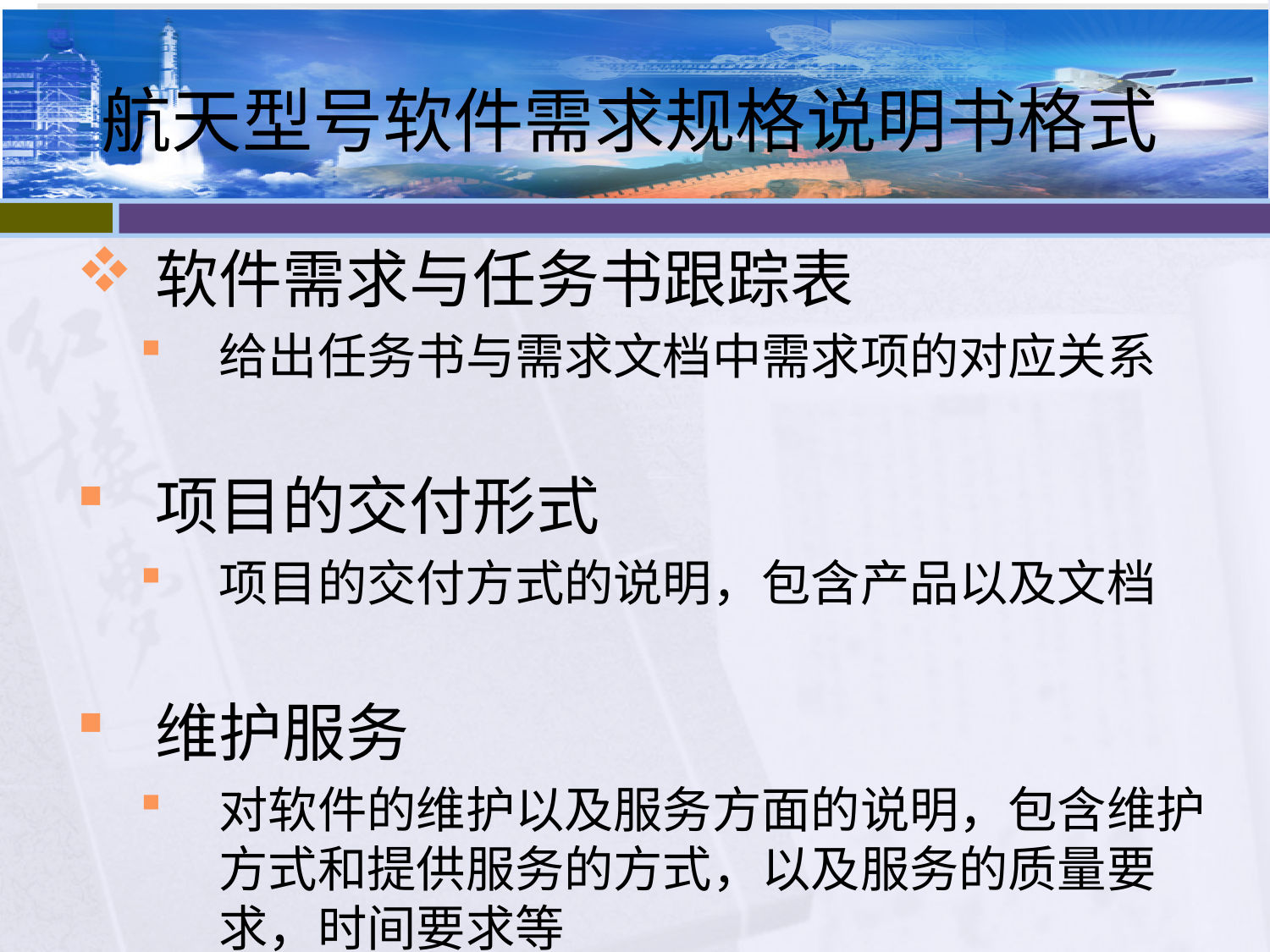

# 航天型号软件需求规格说明书格式

软件需求与任务书跟踪表
给出任务书与需求文档中需求项的对应关系

项目的交付形式
项目的交付方式的说明，包含产品以及文档

维护服务
对软件的维护以及服务方面的说明，包含维护方式和提供服务的方式，以及服务的质量要求，时间要求等